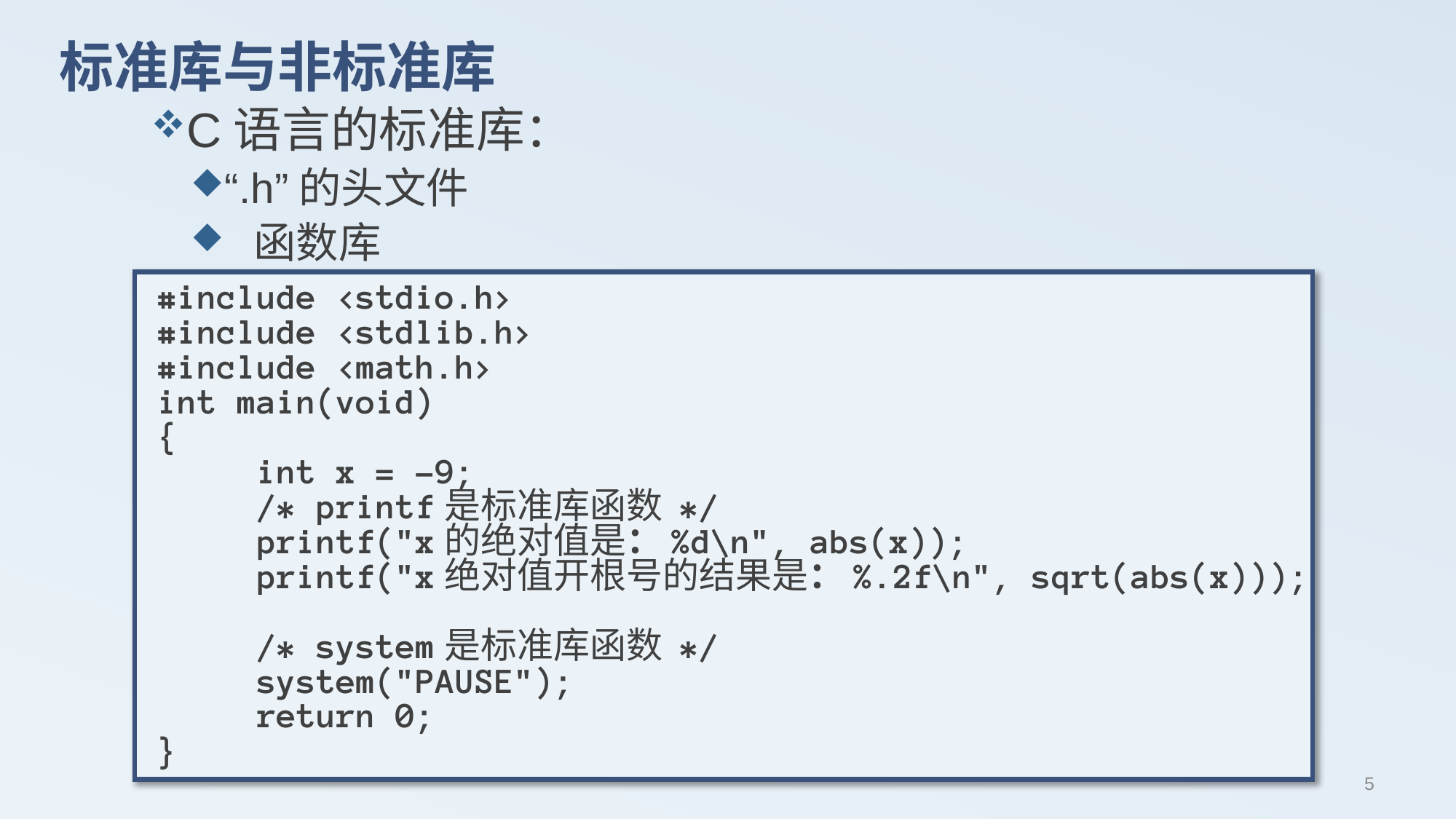

# 标准库与非标准库
C语言的标准库：
“.h”的头文件
  函数库
#include <stdio.h>
#include <stdlib.h>
#include <math.h>
int main(void)
{
     int x = -9;
     /* printf是标准库函数 */
     printf("x的绝对值是：%d\n", abs(x));
     printf("x绝对值开根号的结果是：%.2f\n", sqrt(abs(x)));

     /* system是标准库函数 */
     system("PAUSE");
     return 0;
}